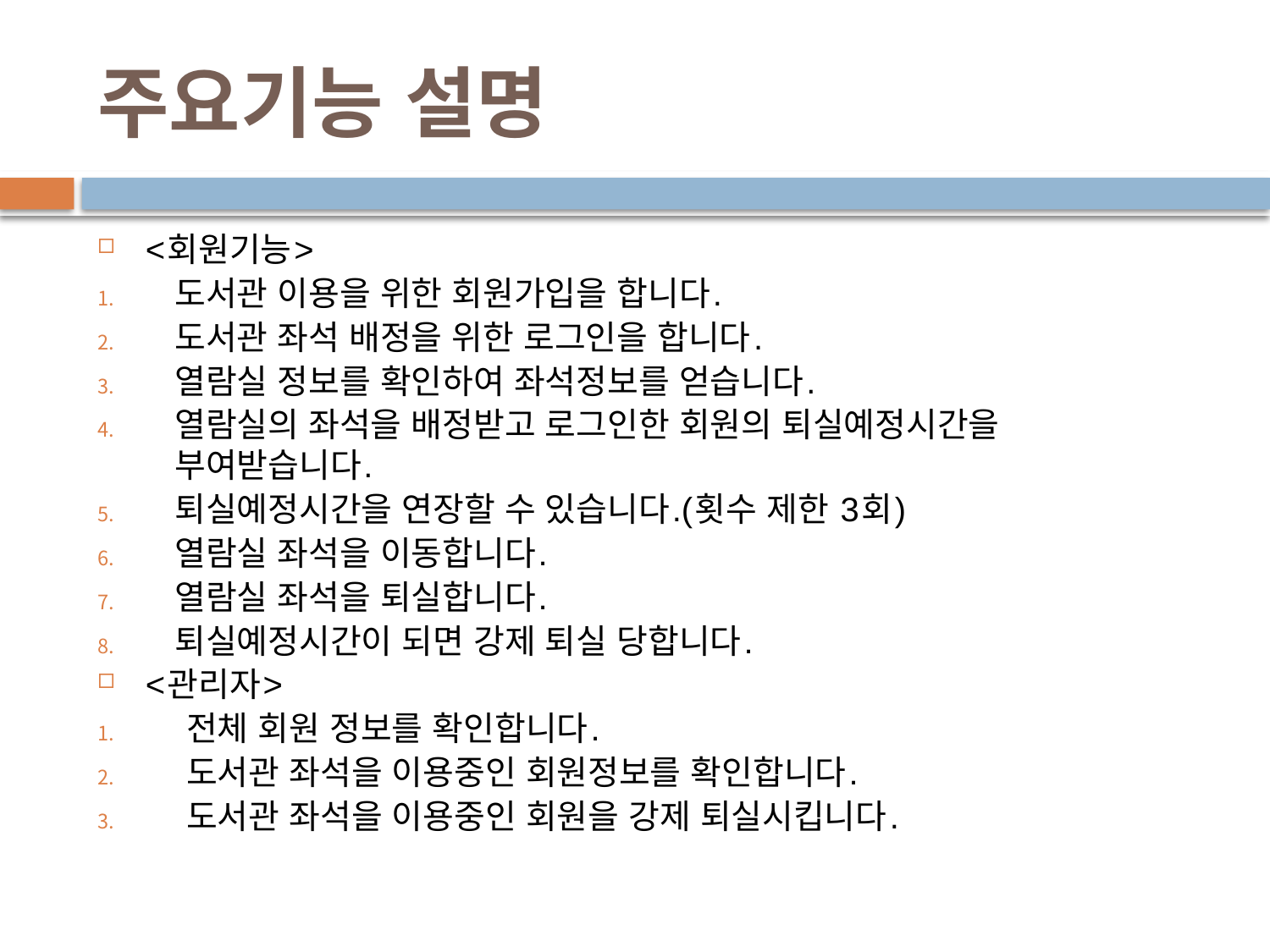

# 주요기능 설명
<회원기능>
도서관 이용을 위한 회원가입을 합니다.
도서관 좌석 배정을 위한 로그인을 합니다.
열람실 정보를 확인하여 좌석정보를 얻습니다.
열람실의 좌석을 배정받고 로그인한 회원의 퇴실예정시간을
부여받습니다.
퇴실예정시간을 연장할 수 있습니다.(횟수 제한 3회)
열람실 좌석을 이동합니다.
열람실 좌석을 퇴실합니다.
퇴실예정시간이 되면 강제 퇴실 당합니다.
<관리자>
 전체 회원 정보를 확인합니다.
 도서관 좌석을 이용중인 회원정보를 확인합니다.
 도서관 좌석을 이용중인 회원을 강제 퇴실시킵니다.